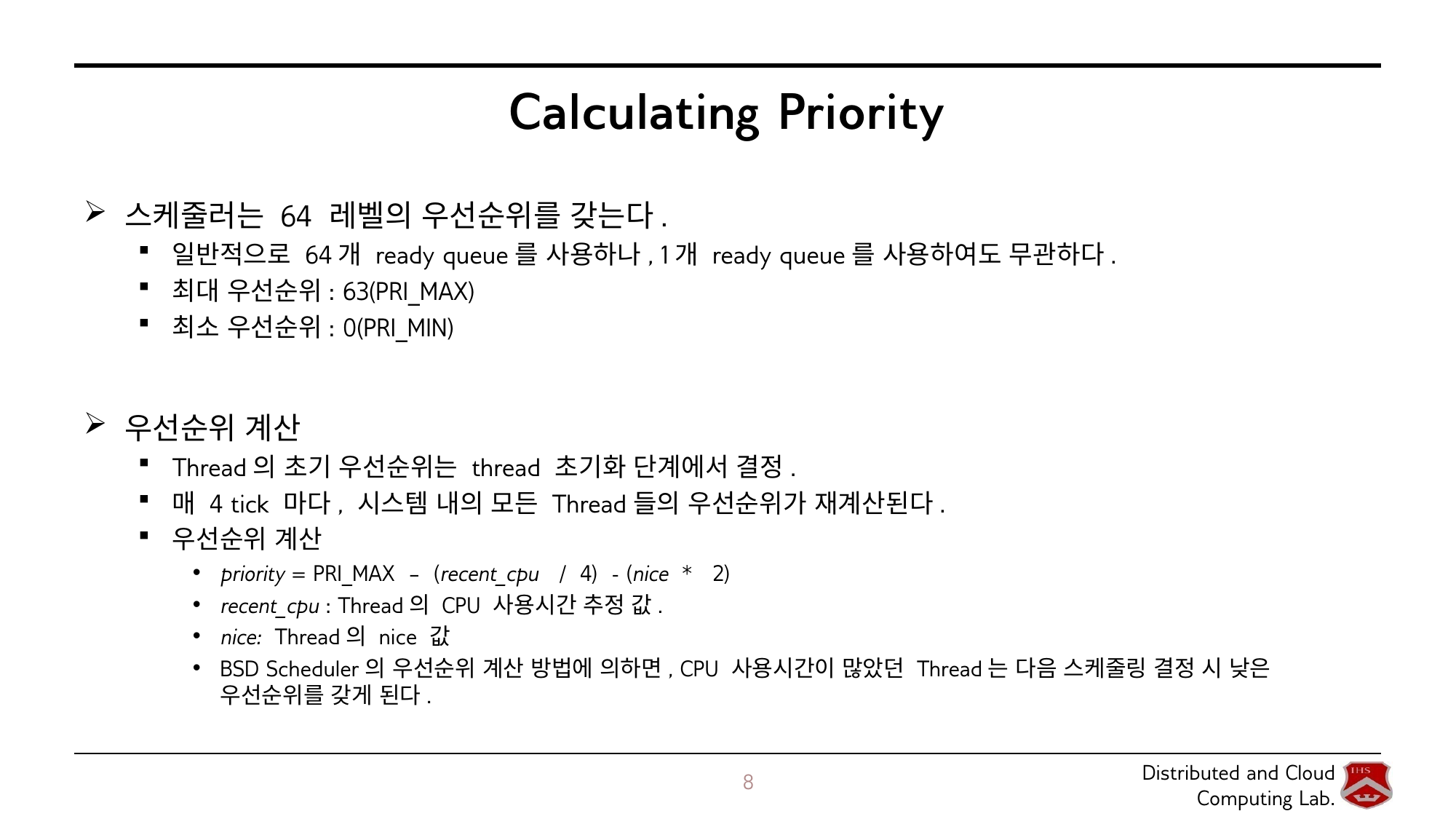

# Calculating Priority
스케줄러는 64 레벨의 우선순위를 갖는다.
일반적으로 64개 ready queue를 사용하나, 1개 ready queue를 사용하여도 무관하다.
최대 우선순위: 63(PRI_MAX)
최소 우선순위: 0(PRI_MIN)

우선순위 계산
Thread의 초기 우선순위는 thread 초기화 단계에서 결정.
매 4 tick 마다, 시스템 내의 모든 Thread들의 우선순위가 재계산된다.
우선순위 계산
priority = PRI_MAX  –  (recent_cpu   /  4)  - (nice  *   2)
recent_cpu : Thread의 CPU 사용시간 추정 값.
nice:  Thread의 nice 값
BSD Scheduler의 우선순위 계산 방법에 의하면, CPU 사용시간이 많았던 Thread는 다음 스케줄링 결정 시 낮은 우선순위를 갖게 된다.

8